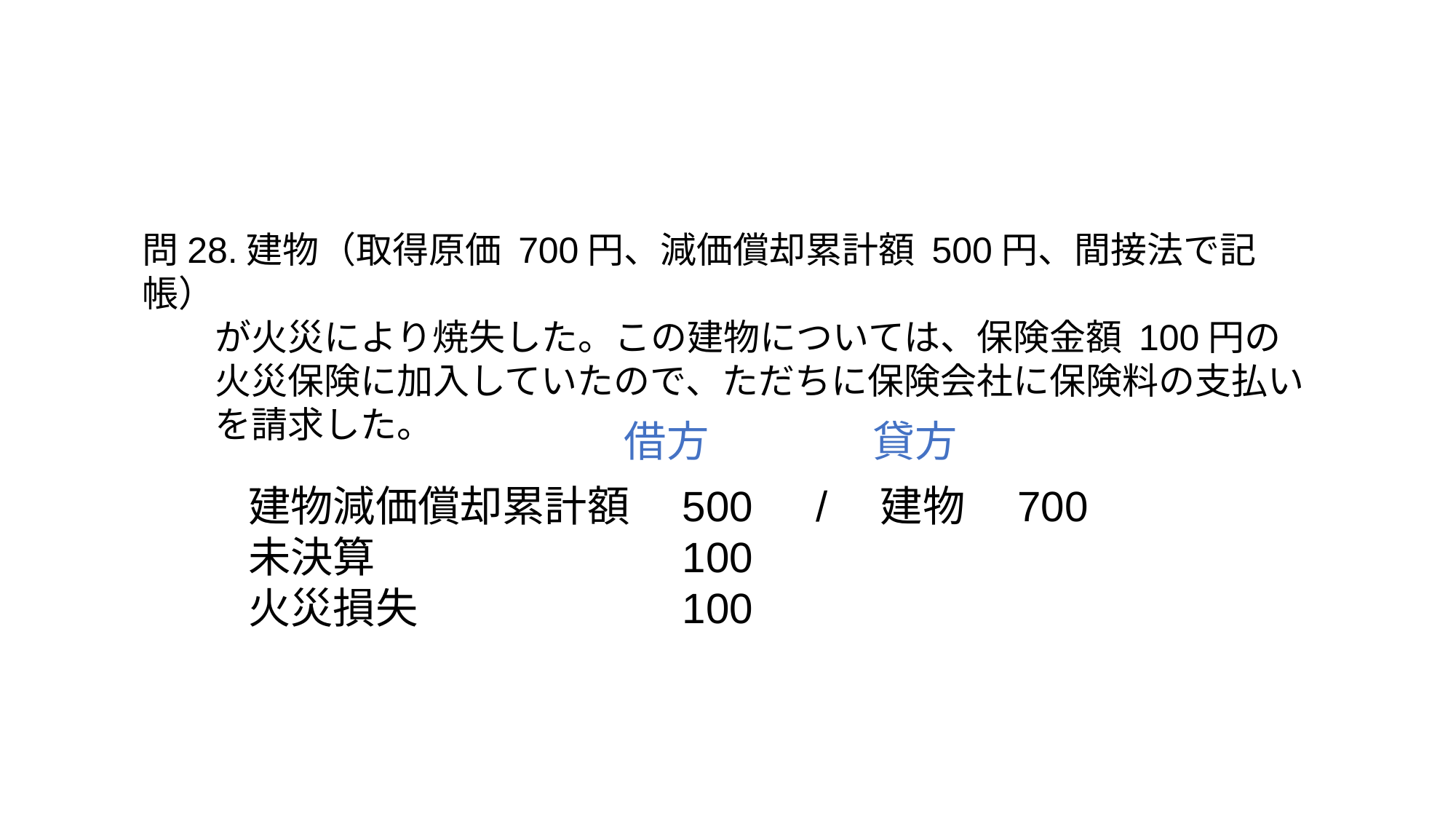

問28.建物（取得原価 700円、減価償却累計額 500円、間接法で記帳）
　　が火災により焼失した。この建物については、保険金額 100円の
　　火災保険に加入していたので、ただちに保険会社に保険料の支払い
　　を請求した。
借方
貸方
建物減価償却累計額　500　/　建物　700
未決算　　　　　　　100
火災損失　　　　　　100